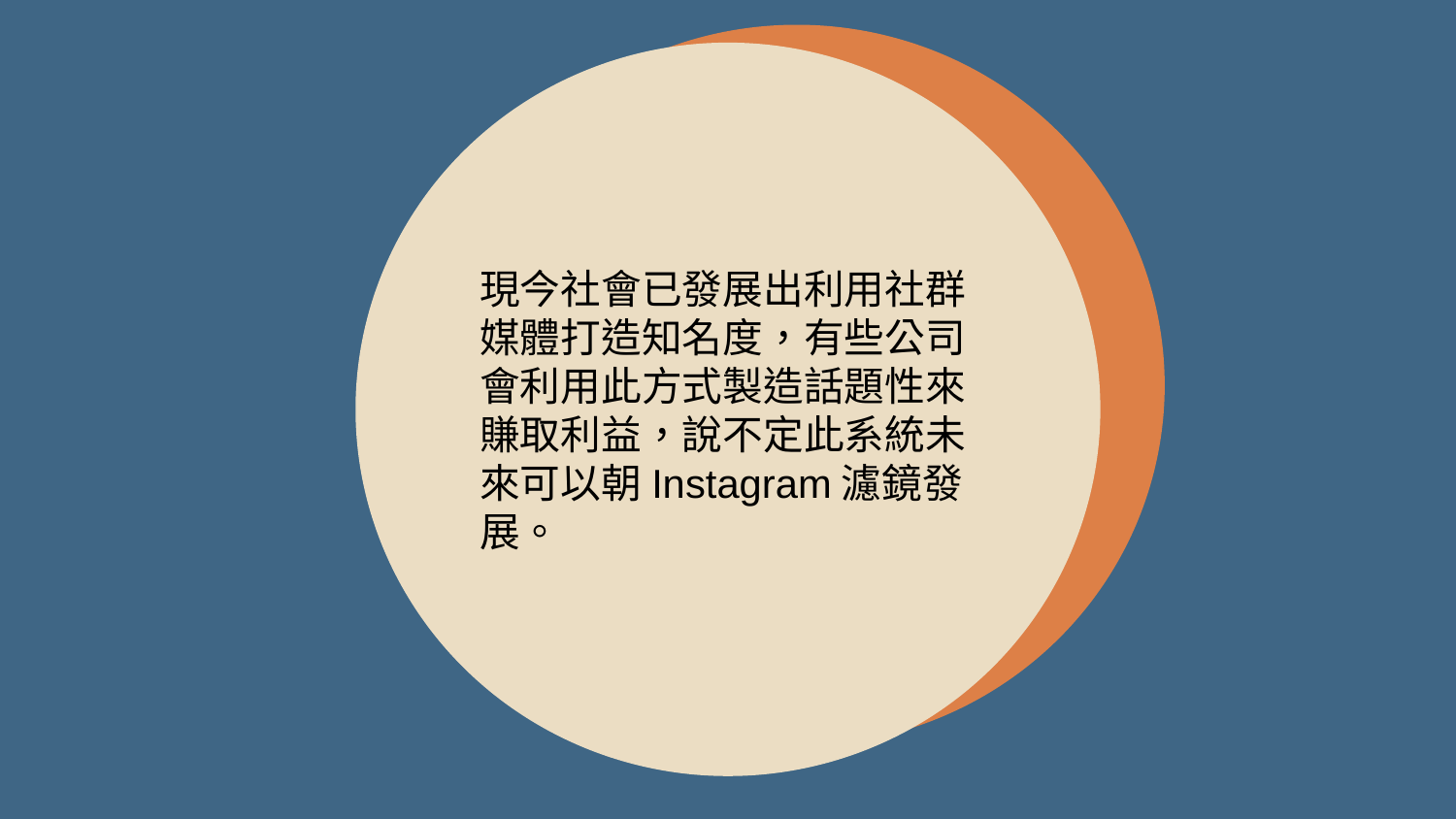

現今社會已發展出利用社群媒體打造知名度，有些公司會利用此方式製造話題性來賺取利益，說不定此系統未來可以朝Instagram濾鏡發展。